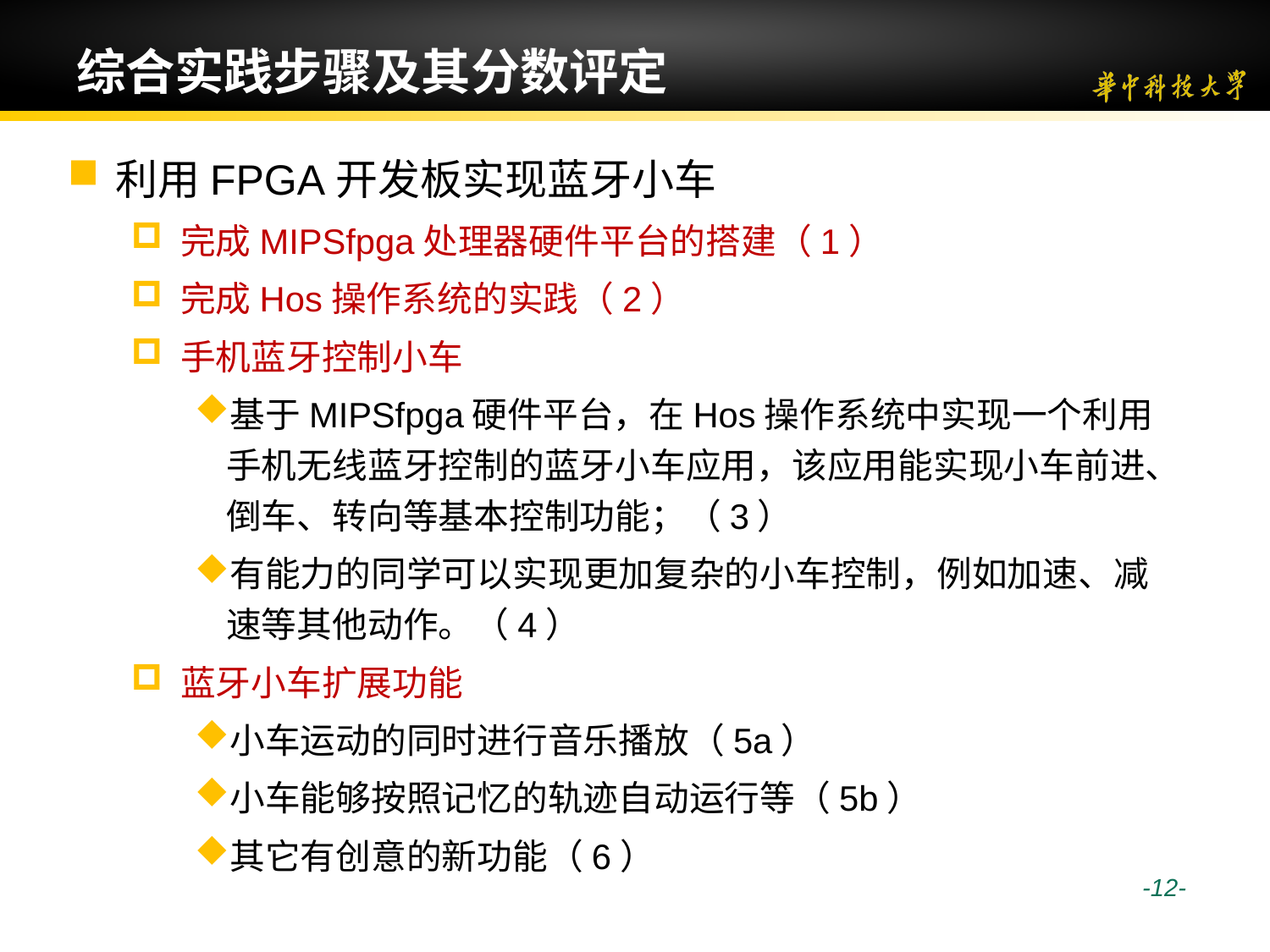

# 综合实践步骤及其分数评定
利用FPGA开发板实现蓝牙小车
完成MIPSfpga处理器硬件平台的搭建（1）
完成Hos操作系统的实践（2）
手机蓝牙控制小车
基于MIPSfpga硬件平台，在Hos操作系统中实现一个利用手机无线蓝牙控制的蓝牙小车应用，该应用能实现小车前进、倒车、转向等基本控制功能；（3）
有能力的同学可以实现更加复杂的小车控制，例如加速、减速等其他动作。（4）
蓝牙小车扩展功能
小车运动的同时进行音乐播放（5a）
小车能够按照记忆的轨迹自动运行等（5b）
其它有创意的新功能（6）

 -12-